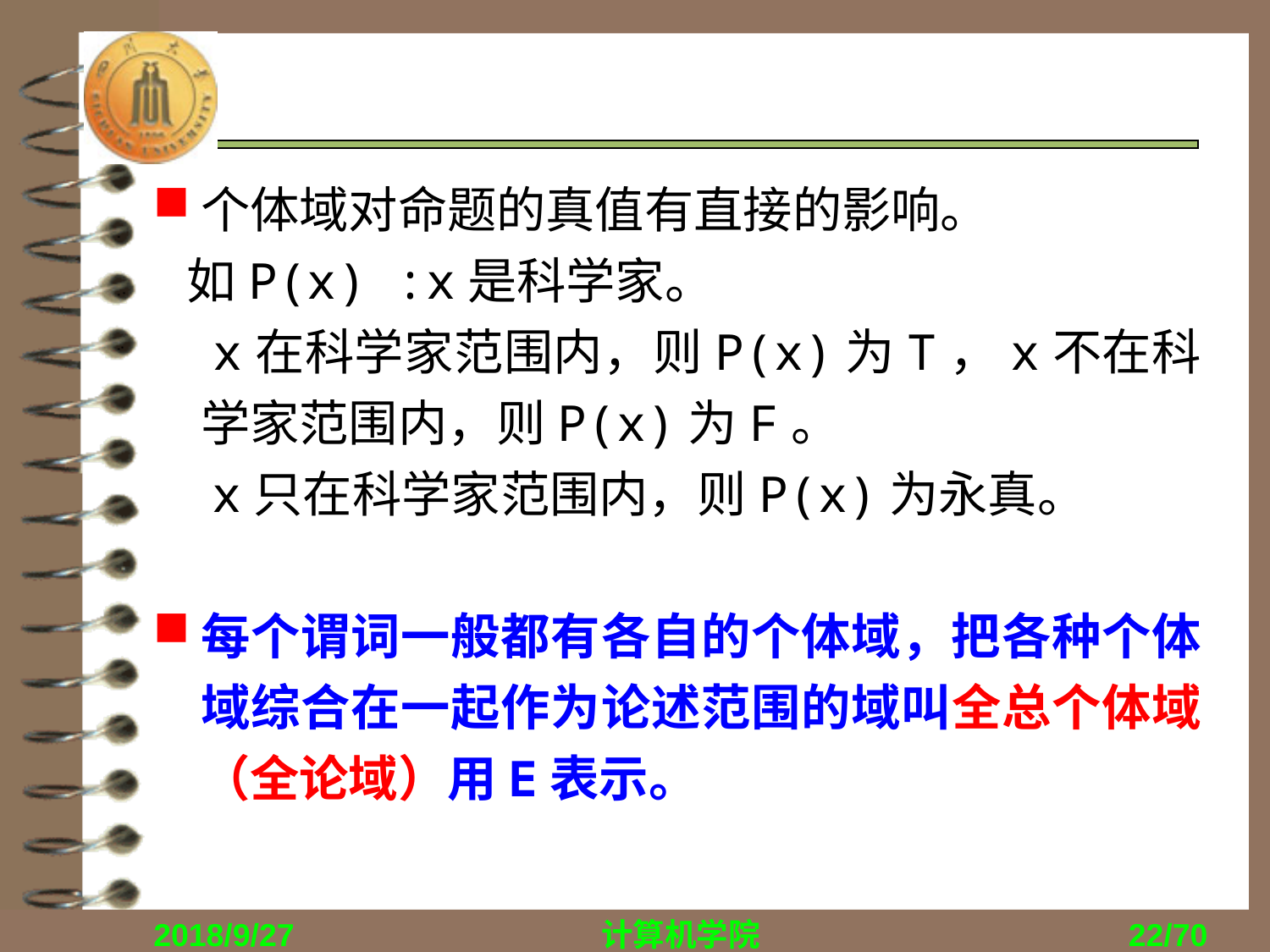

#
个体域对命题的真值有直接的影响。
  如P(x) :x是科学家。
  x在科学家范围内，则P(x)为T，x不在科学家范围内，则P(x)为F。
  x只在科学家范围内，则P(x)为永真。

每个谓词一般都有各自的个体域，把各种个体域综合在一起作为论述范围的域叫全总个体域（全论域）用E表示。
2018/9/27
计算机学院
22/70